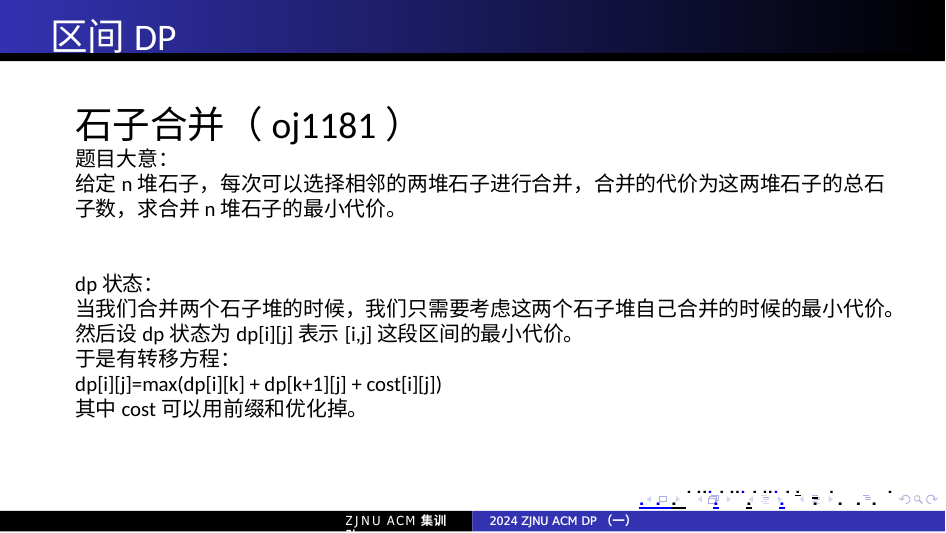

区间DP
石子合并（oj1181）
题目大意：
给定n堆石子，每次可以选择相邻的两堆石子进行合并，合并的代价为这两堆石子的总石子数，求合并n堆石子的最小代价。

dp状态：
当我们合并两个石子堆的时候，我们只需要考虑这两个石子堆自己合并的时候的最小代价。
然后设dp状态为dp[i][j]表示[i,j]这段区间的最小代价。
于是有转移方程：
dp[i][j]=max(dp[i][k] + dp[k+1][j] + cost[i][j])
其中cost可以用前缀和优化掉。
. . . ................. . .. . . .
2024 ZJNU ACM DP（一）
ZJNU ACM集训队